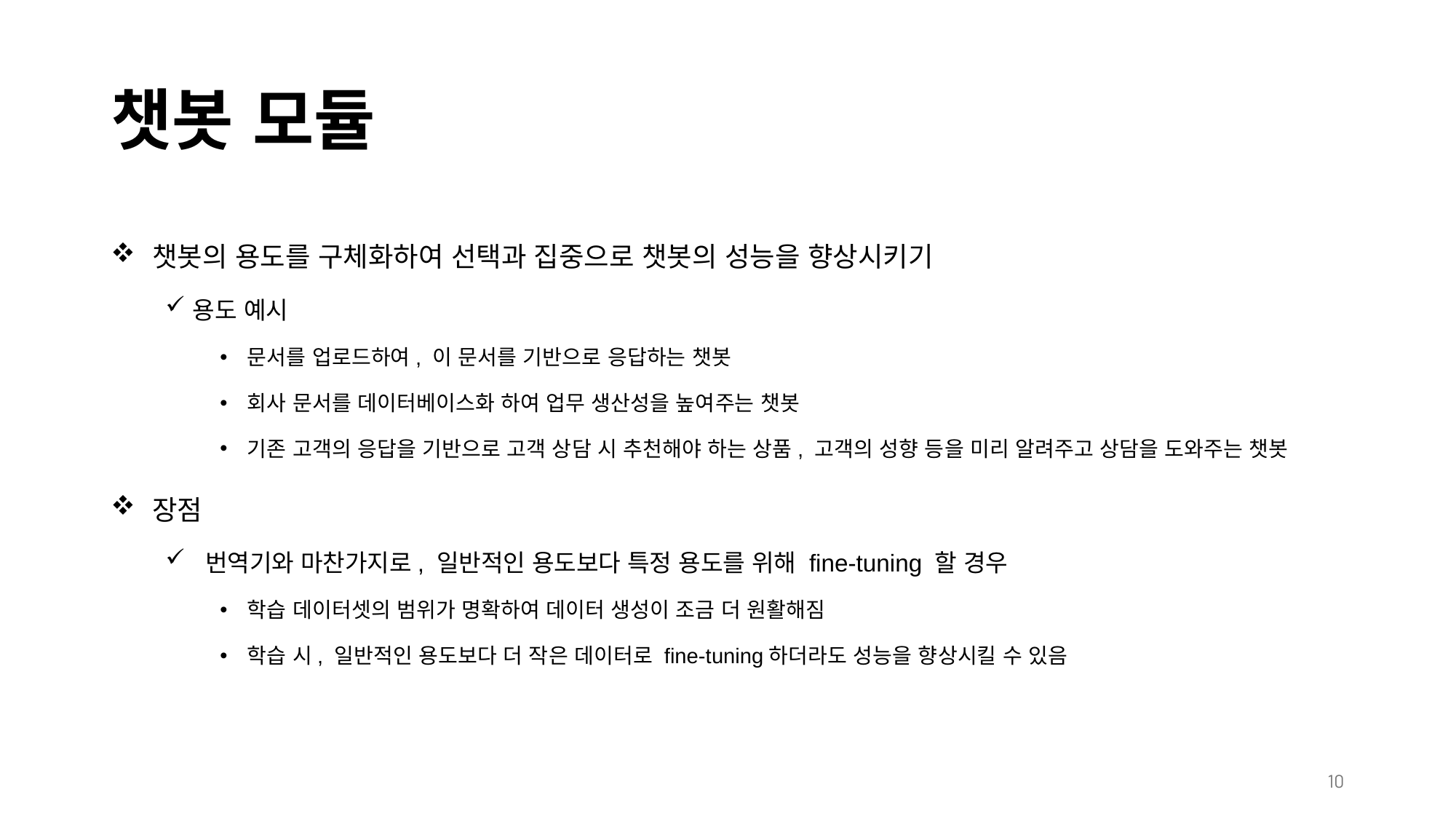

# 챗봇 모듈
 챗봇의 용도를 구체화하여 선택과 집중으로 챗봇의 성능을 향상시키기
용도 예시
문서를 업로드하여, 이 문서를 기반으로 응답하는 챗봇
회사 문서를 데이터베이스화 하여 업무 생산성을 높여주는 챗봇
기존 고객의 응답을 기반으로 고객 상담 시 추천해야 하는 상품, 고객의 성향 등을 미리 알려주고 상담을 도와주는 챗봇
 장점
 번역기와 마찬가지로, 일반적인 용도보다 특정 용도를 위해 fine-tuning 할 경우
학습 데이터셋의 범위가 명확하여 데이터 생성이 조금 더 원활해짐
학습 시, 일반적인 용도보다 더 작은 데이터로 fine-tuning하더라도 성능을 향상시킬 수 있음

10